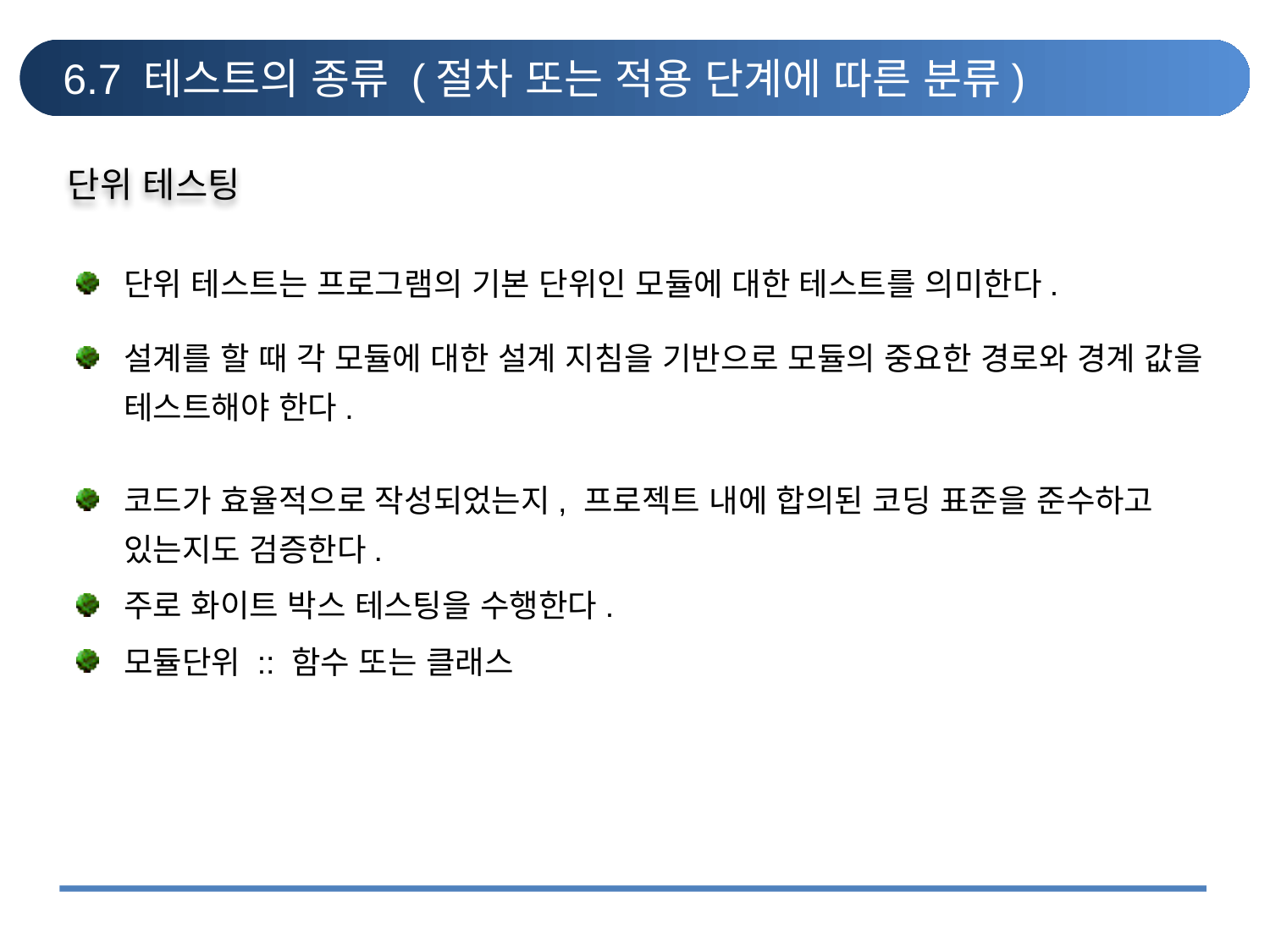

# 6.7 테스트의 종류 (절차 또는 적용 단계에 따른 분류)
단위 테스팅
단위 테스트는 프로그램의 기본 단위인 모듈에 대한 테스트를 의미한다.

설계를 할 때 각 모듈에 대한 설계 지침을 기반으로 모듈의 중요한 경로와 경계 값을 테스트해야 한다.

코드가 효율적으로 작성되었는지, 프로젝트 내에 합의된 코딩 표준을 준수하고 있는지도 검증한다.
주로 화이트 박스 테스팅을 수행한다.
모듈단위 :: 함수 또는 클래스